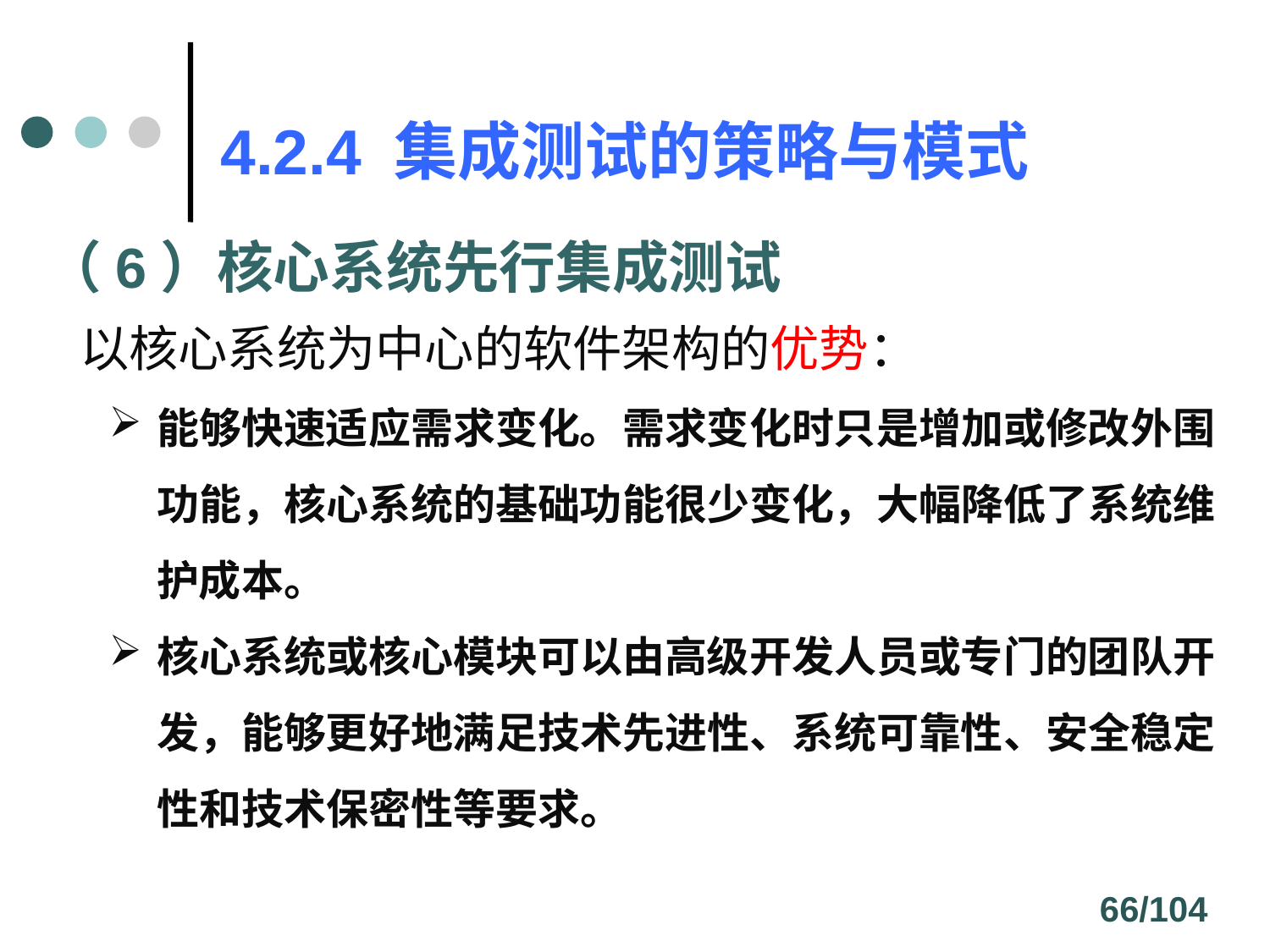

# 4.2.4 集成测试的策略与模式
（6）核心系统先行集成测试
  以核心系统为中心的软件架构的优势：
能够快速适应需求变化。需求变化时只是增加或修改外围功能，核心系统的基础功能很少变化，大幅降低了系统维护成本。
核心系统或核心模块可以由高级开发人员或专门的团队开发，能够更好地满足技术先进性、系统可靠性、安全稳定性和技术保密性等要求。
66/104